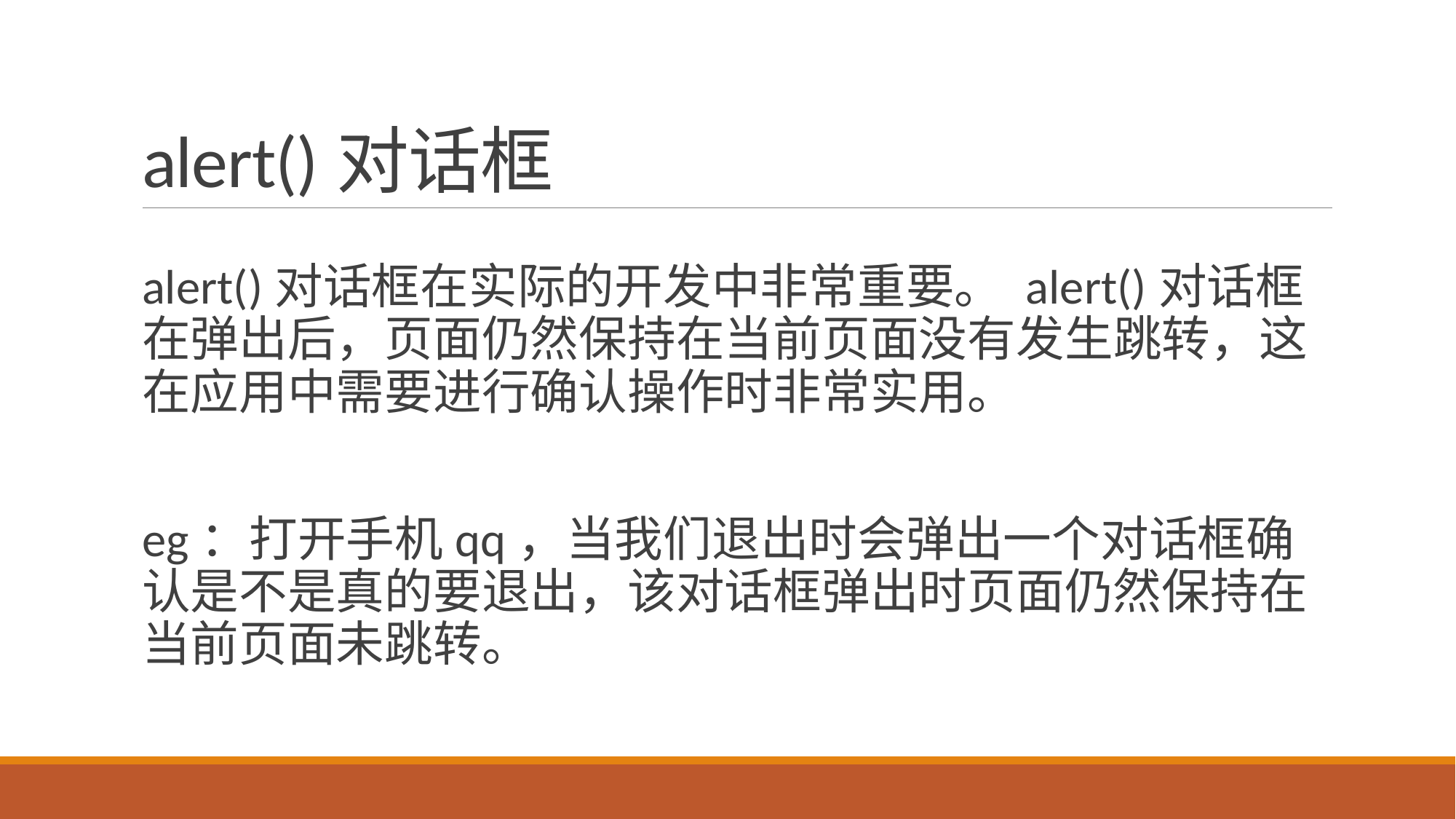

# alert()对话框
alert()对话框在实际的开发中非常重要。 alert()对话框在弹出后，页面仍然保持在当前页面没有发生跳转，这在应用中需要进行确认操作时非常实用。

eg：打开手机qq，当我们退出时会弹出一个对话框确认是不是真的要退出，该对话框弹出时页面仍然保持在当前页面未跳转。